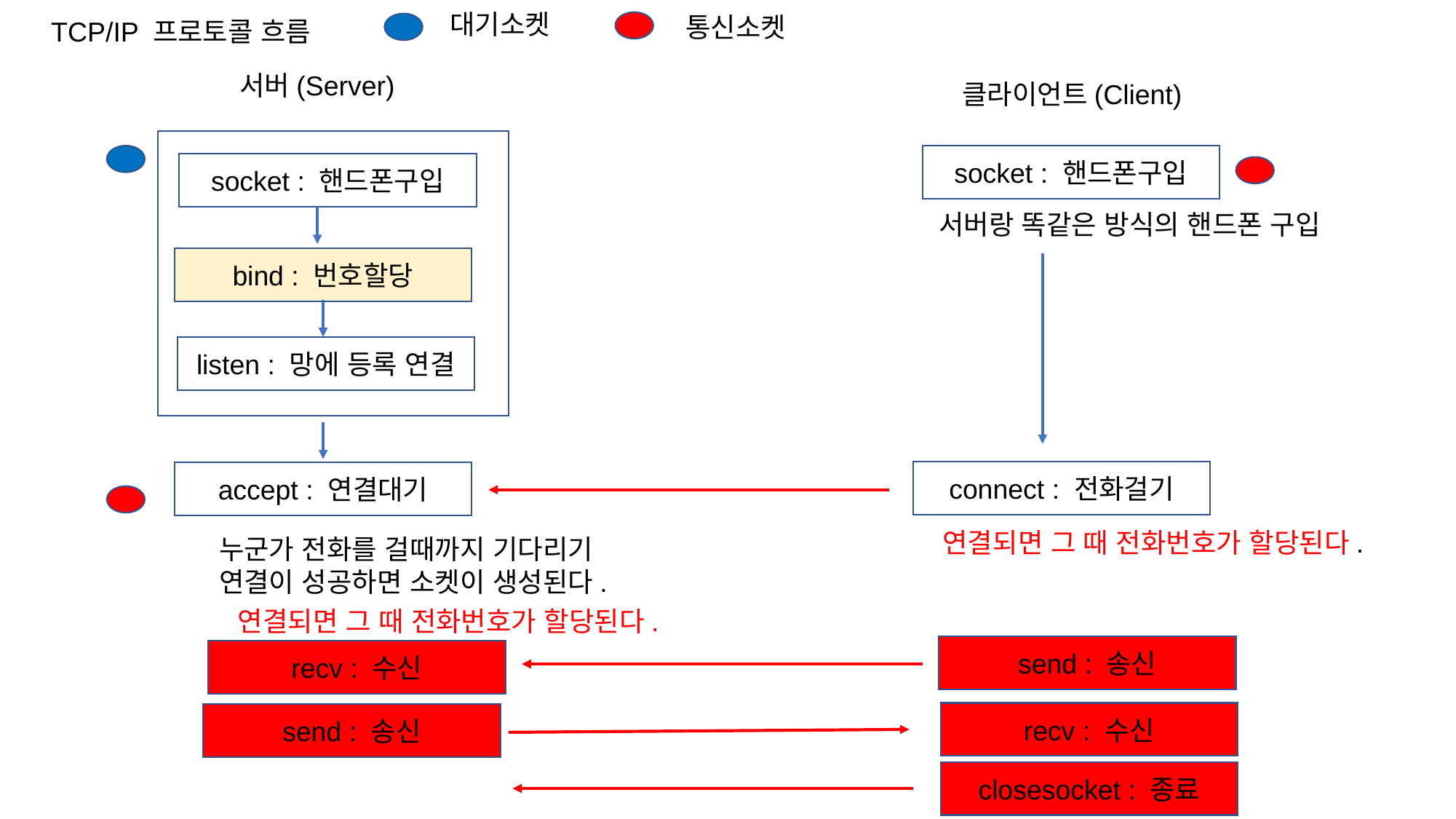

대기소켓
통신소켓
 TCP/IP 프로토콜 흐름

서버(Server)
클라이언트(Client)

socket : 핸드폰구입
socket : 핸드폰구입

서버랑 똑같은 방식의 핸드폰 구입
bind : 번호할당
listen : 망에 등록 연결
connect : 전화걸기
accept : 연결대기

연결되면 그 때 전화번호가 할당된다.
누군가 전화를 걸때까지 기다리기
연결이 성공하면 소켓이 생성된다.
연결되면 그 때 전화번호가 할당된다.
send : 송신
recv : 수신
recv : 수신
send : 송신
closesocket : 종료